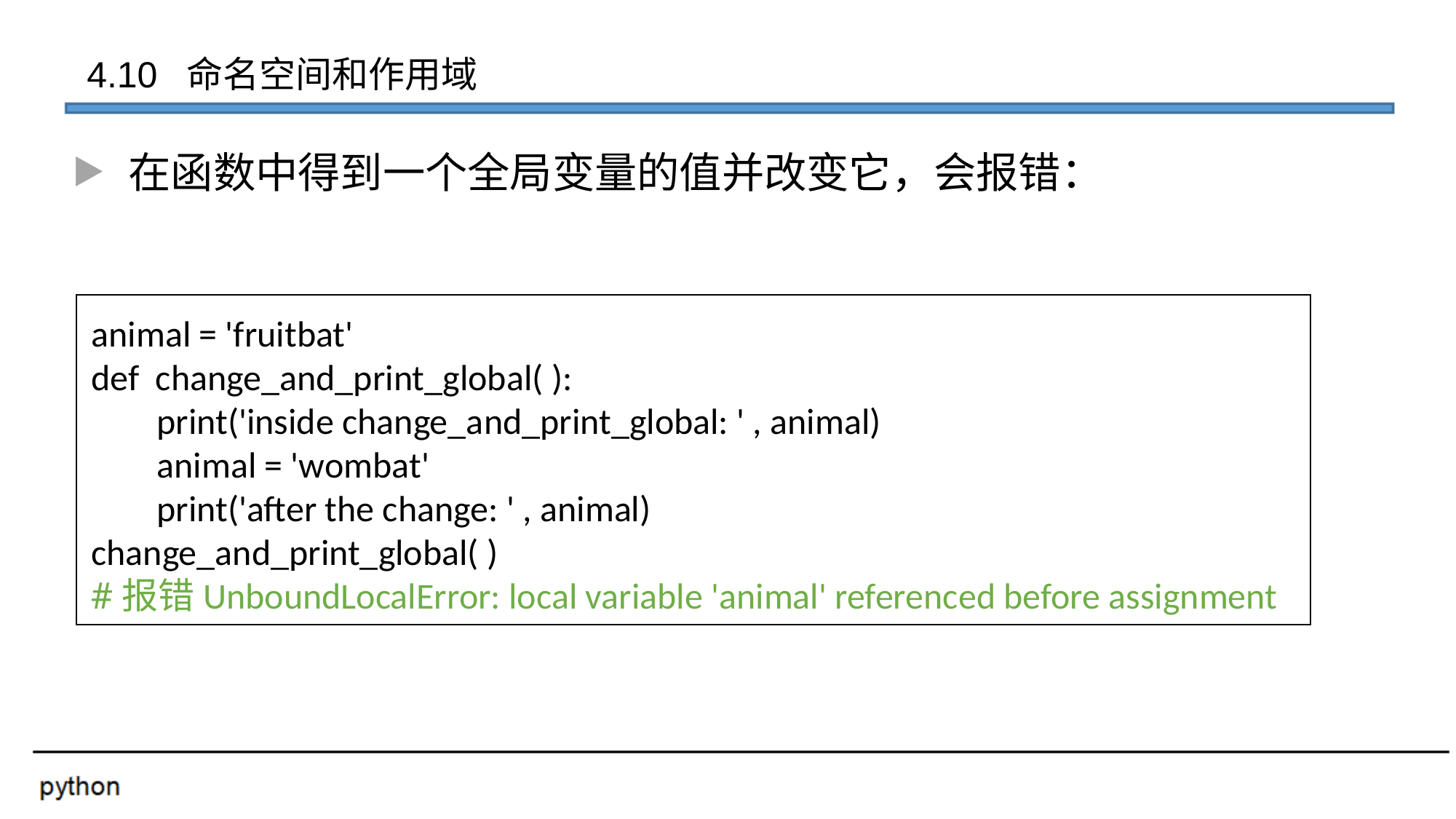

4.10  命名空间和作用域
在函数中得到一个全局变量的值并改变它，会报错：

animal = 'fruitbat'
def  change_and_print_global( ):
        print('inside change_and_print_global: ' , animal)
        animal = 'wombat'
        print('after the change: ' , animal)
change_and_print_global( )
#报错UnboundLocalError: local variable 'animal' referenced before assignment
57